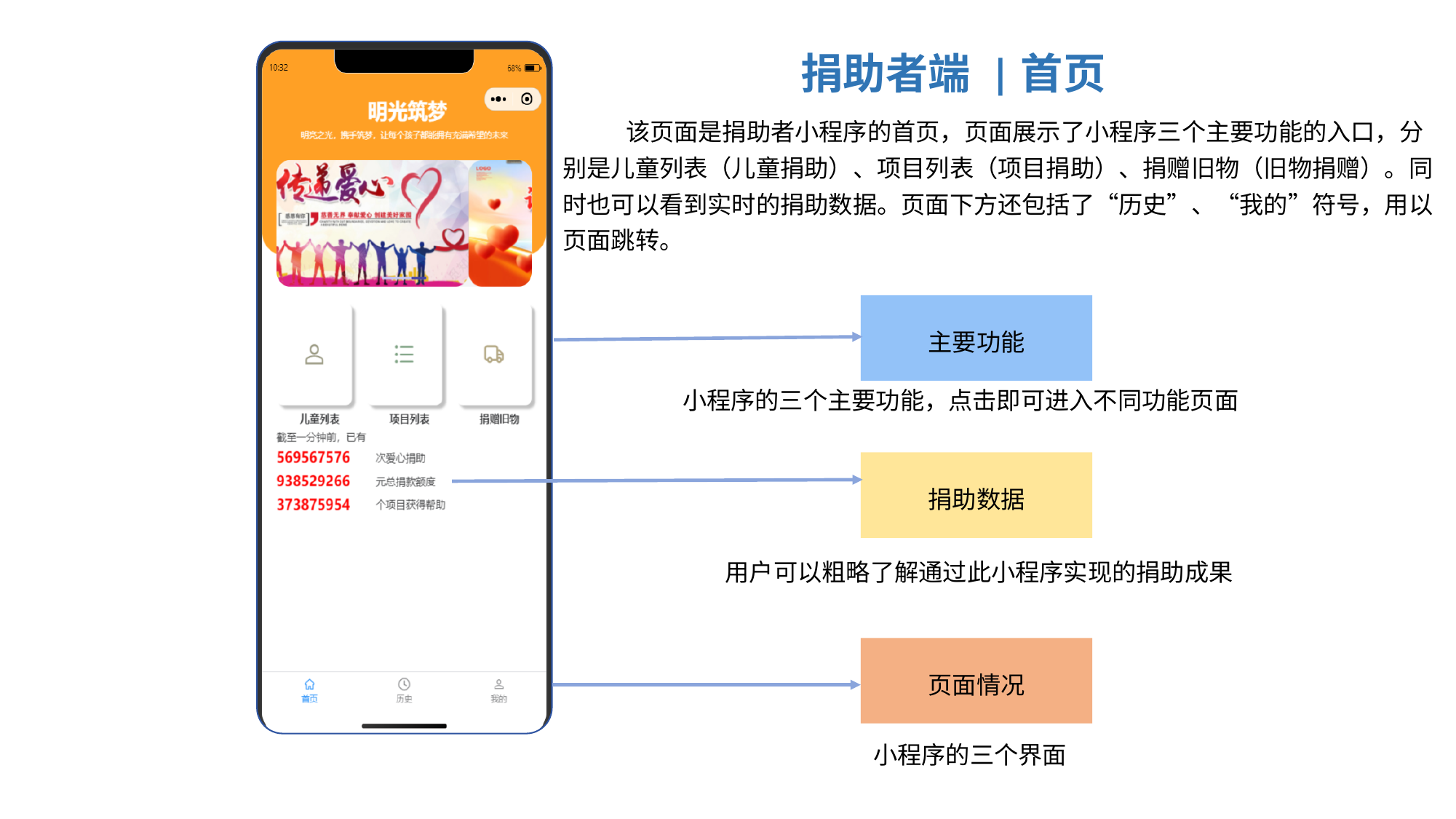

捐助者端 |首页

  该页面是捐助者小程序的首页，页面展示了小程序三个主要功能的入口，分别是儿童列表（儿童捐助）、项目列表（项目捐助）、捐赠旧物（旧物捐赠）。同时也可以看到实时的捐助数据。页面下方还包括了“历史”、“我的”符号，用以页面跳转。
主要功能
小程序的三个主要功能，点击即可进入不同功能页面
捐助数据
用户可以粗略了解通过此小程序实现的捐助成果
页面情况
小程序的三个界面